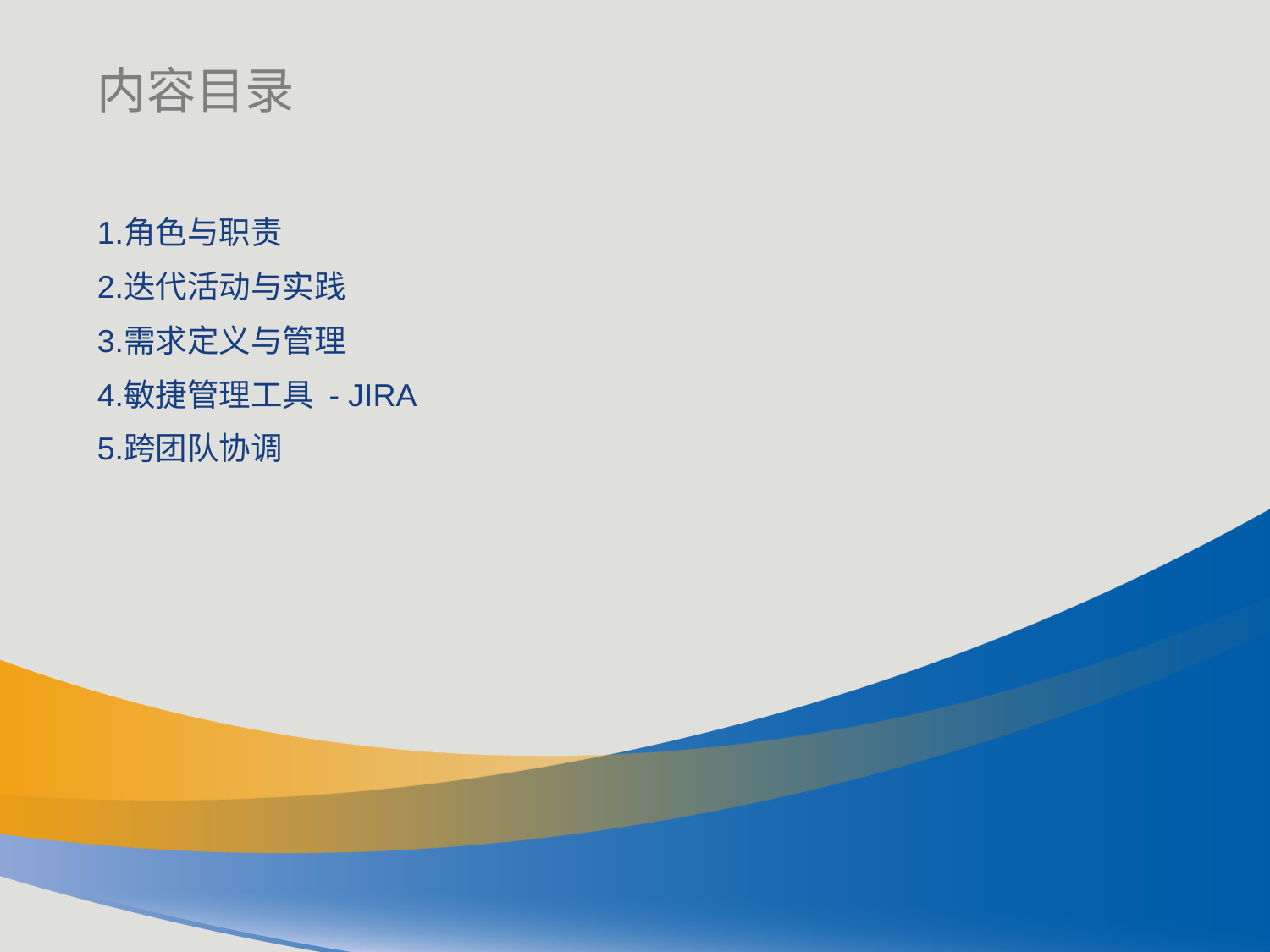

内容目录
角色与职责
迭代活动与实践
需求定义与管理
敏捷管理工具 - JIRA
跨团队协调